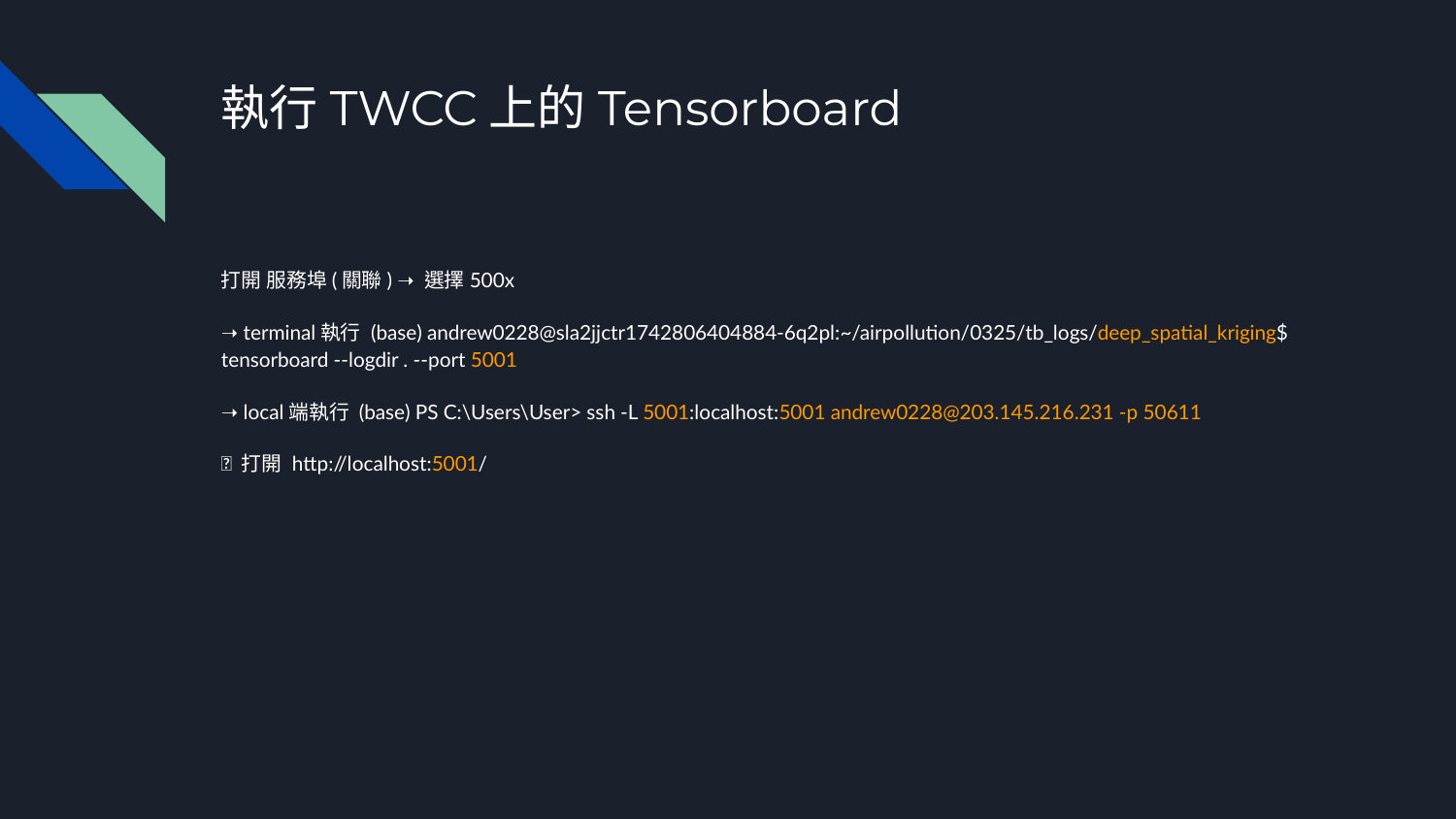

# 執行TWCC上的Tensorboard
打開 服務埠(關聯) ➝ 選擇500x
➝ terminal執行 (base) andrew0228@sla2jjctr1742806404884-6q2pl:~/airpollution/0325/tb_logs/deep_spatial_kriging$ tensorboard --logdir . --port 5001
➝ local端執行 (base) PS C:\Users\User> ssh -L 5001:localhost:5001 andrew0228@203.145.216.231 -p 50611
➝ 打開 http://localhost:5001/